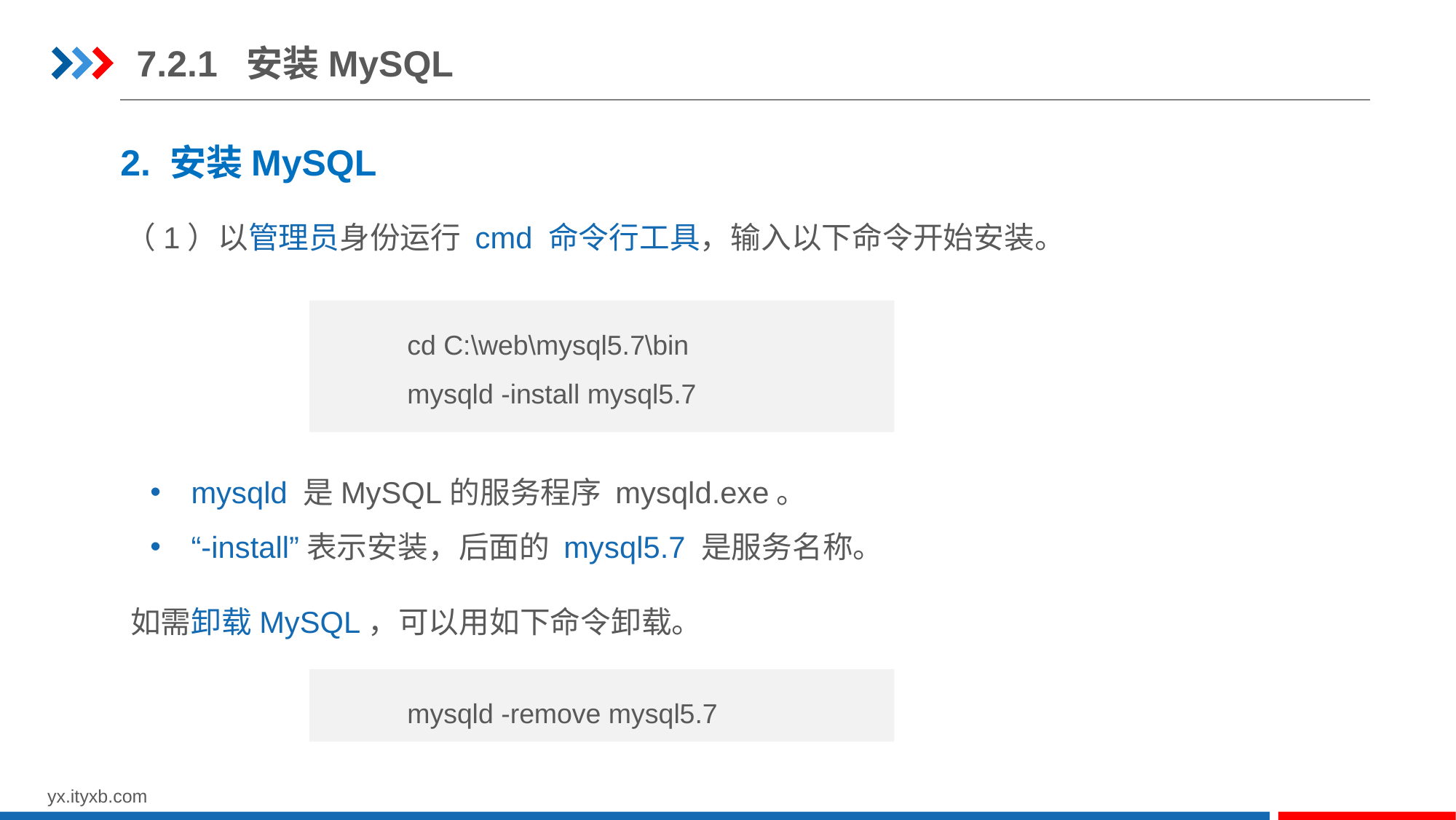

7.2.1  安装MySQL
2. 安装MySQL
（1）以管理员身份运行 cmd 命令行工具，输入以下命令开始安装。

cd C:\web\mysql5.7\bin
mysqld -install mysql5.7
mysqld 是MySQL的服务程序 mysqld.exe。
“-install”表示安装，后面的 mysql5.7 是服务名称。
如需卸载MySQL，可以用如下命令卸载。

mysqld -remove mysql5.7